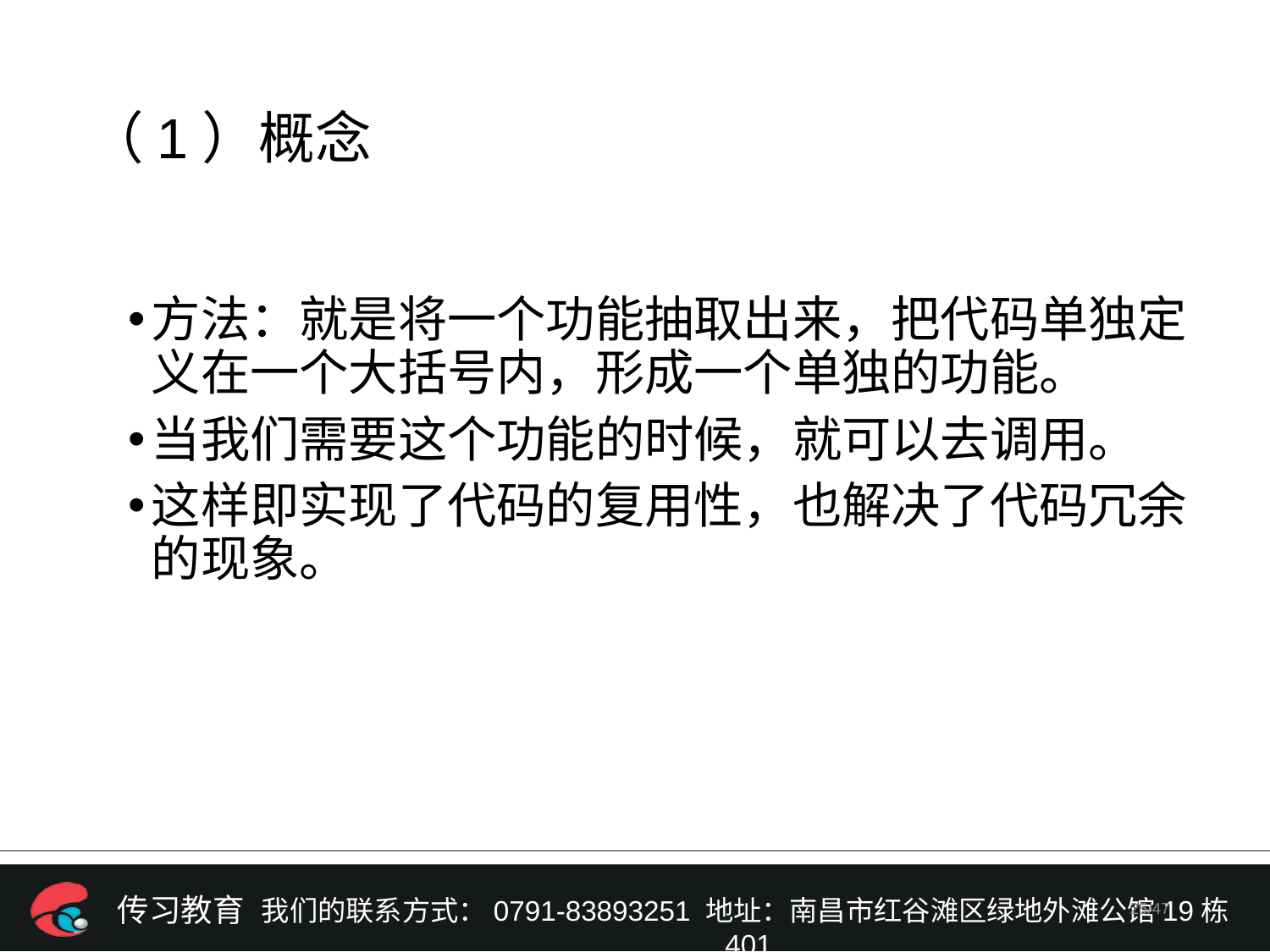

（1）概念

方法：就是将一个功能抽取出来，把代码单独定义在一个大括号内，形成一个单独的功能。
当我们需要这个功能的时候，就可以去调用。
这样即实现了代码的复用性，也解决了代码冗余的现象。
25/47